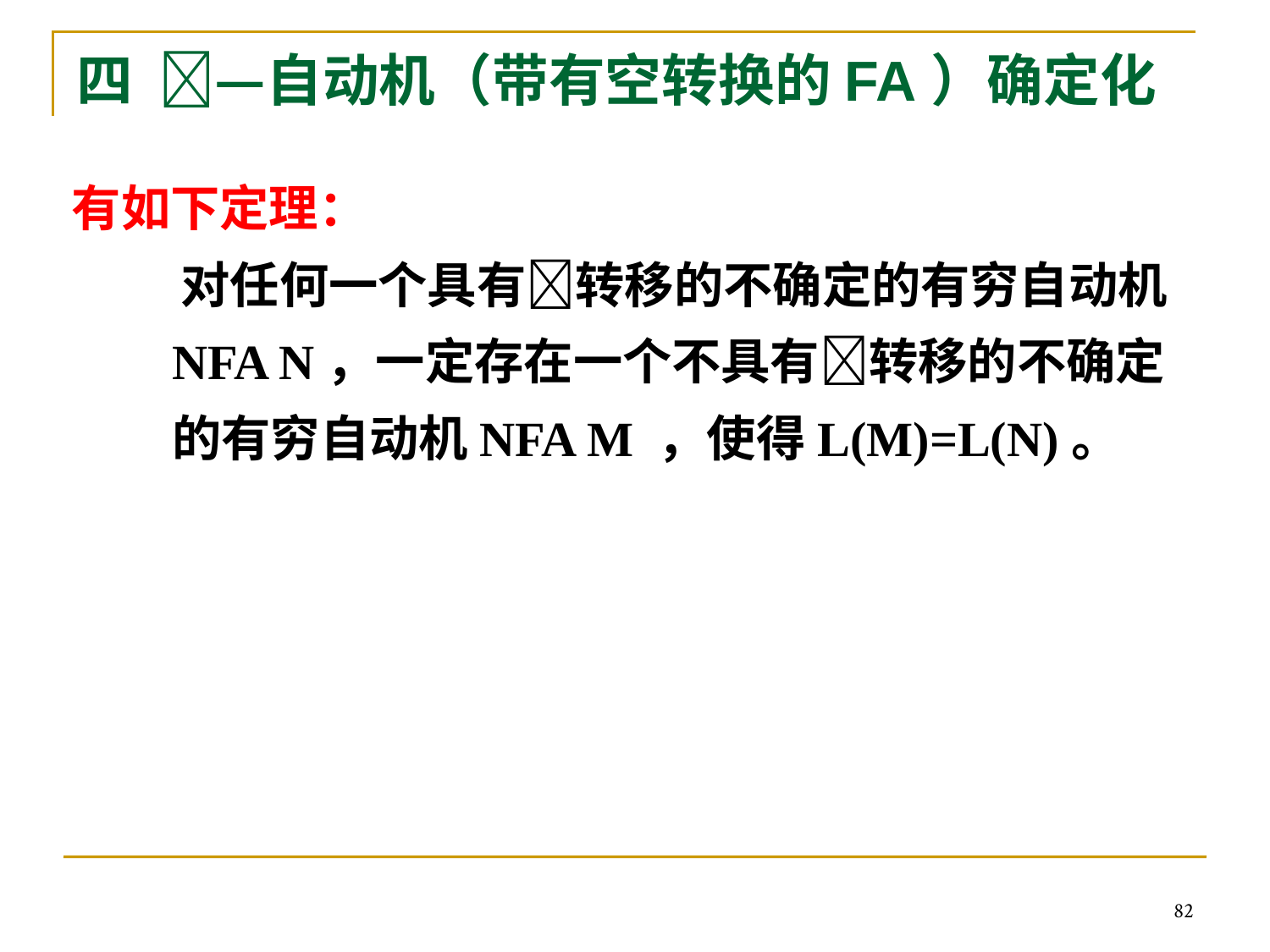

# 四  ε—自动机（带有空转换的FA）确定化
有如下定理：
   对任何一个具有ε转移的不确定的有穷自动机NFA N，一定存在一个不具有ε转移的不确定的有穷自动机NFA M ，使得L(M)=L(N)。

82